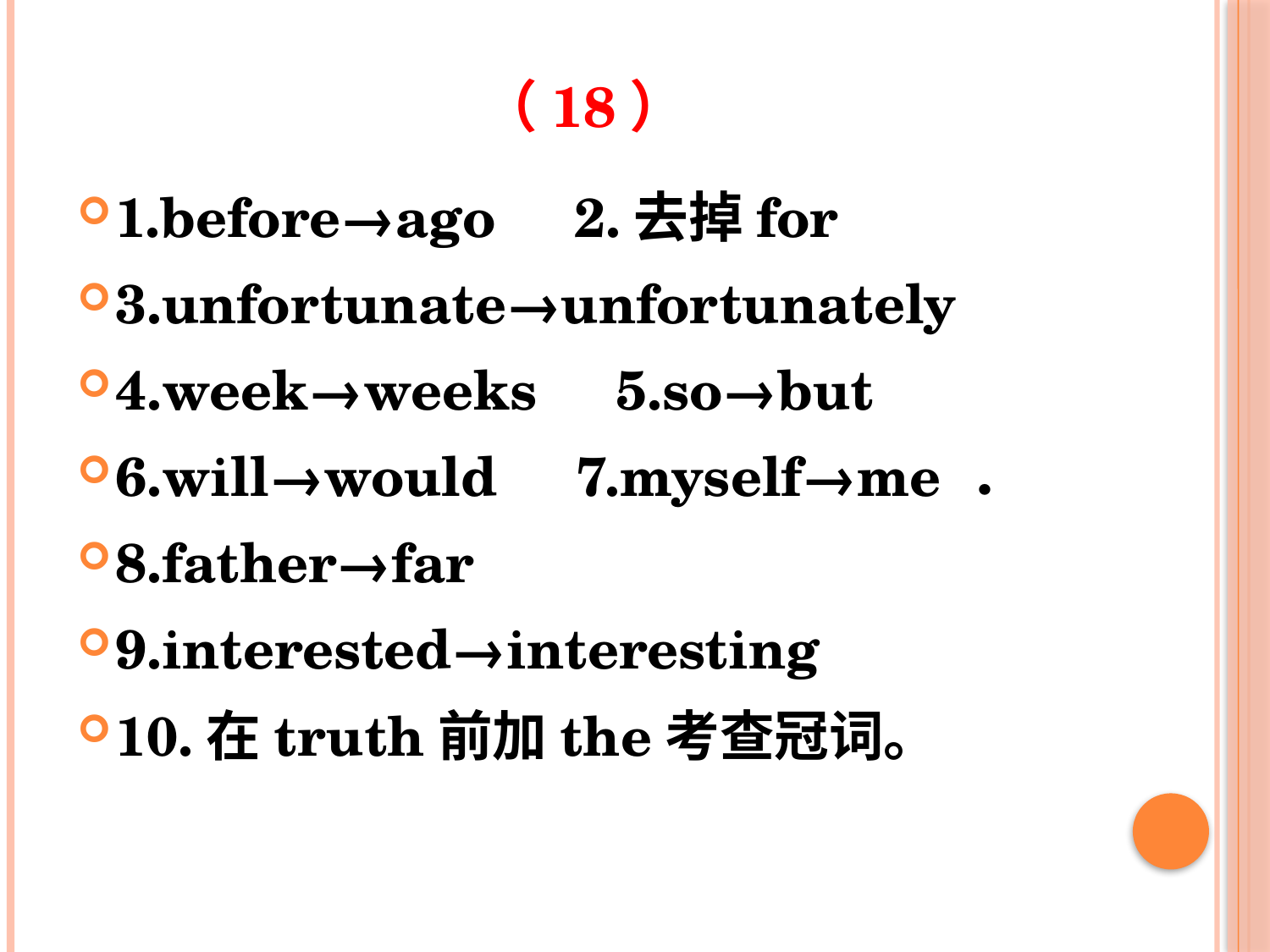

# （18）
1.before→ago     2.去掉for
3.unfortunate→unfortunately
4.week→weeks     5.so→but
6.will→would     7.myself→me ．
8.father→far
9.interested→interesting
10.在truth前加the考查冠词。